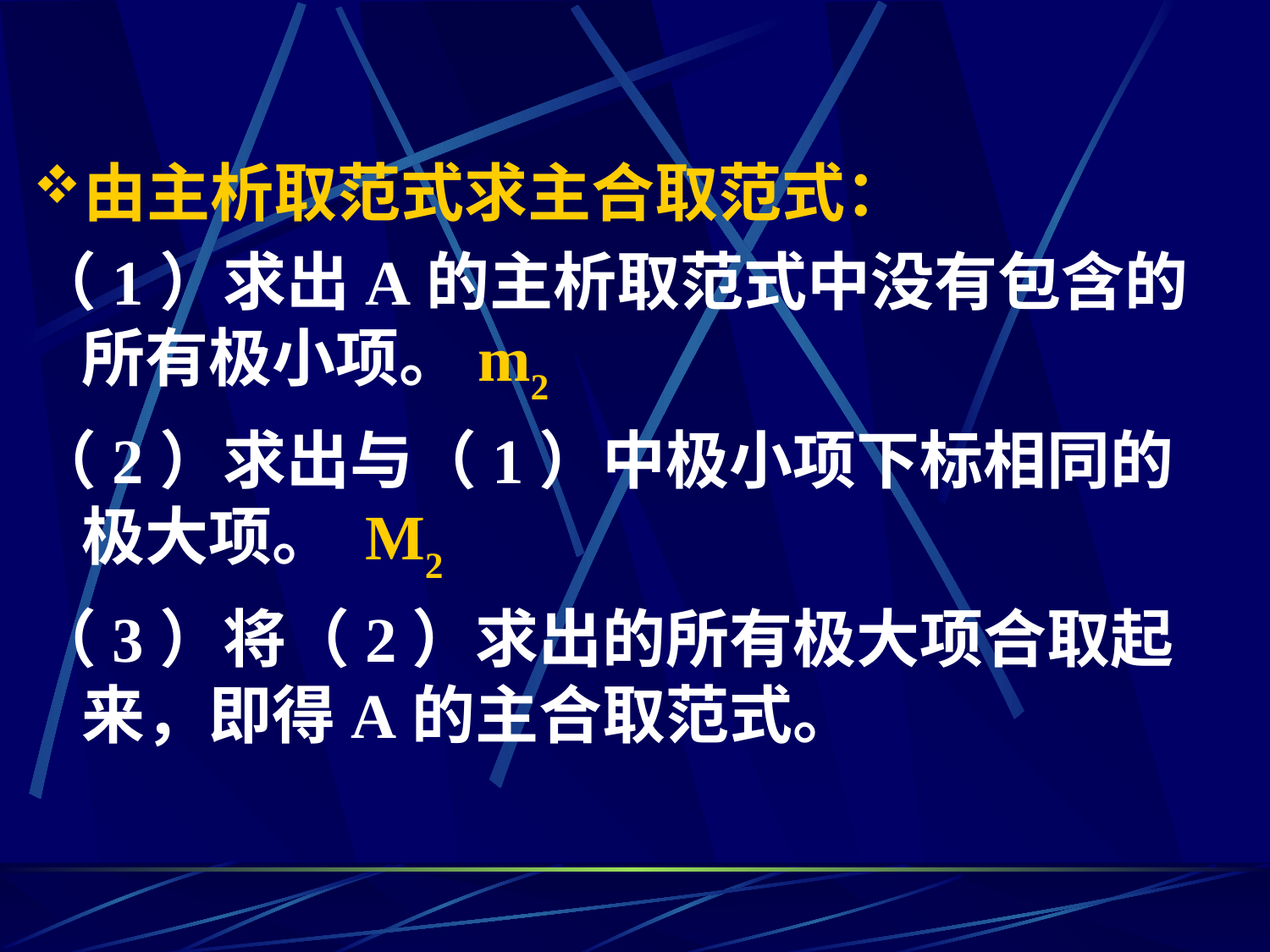

由主析取范式求主合取范式：
（1）求出A的主析取范式中没有包含的所有极小项。m2
（2）求出与（1）中极小项下标相同的极大项。 M2
（3）将（2）求出的所有极大项合取起来，即得A的主合取范式。

127